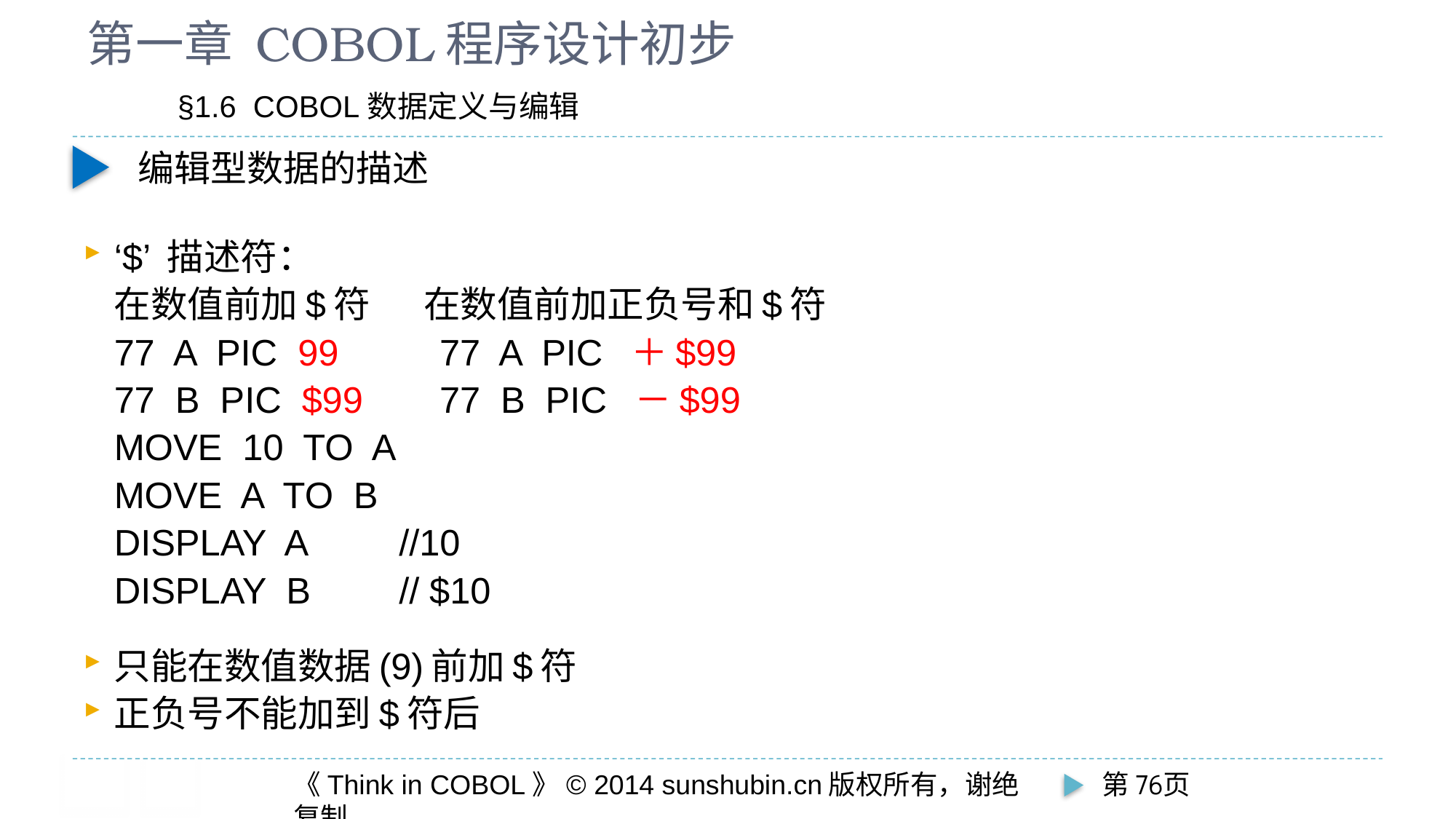

# 第一章 COBOL程序设计初步
 §1.6  COBOL数据定义与编辑
编辑型数据的描述

‘$’ 描述符：
	在数值前加$符		   在数值前加正负号和$符
	77  A  PIC  99		    77  A  PIC  ＋$99
	77  B  PIC  $99		    77  B  PIC  －$99
	MOVE  10  TO  A
	MOVE  A  TO  B
	DISPLAY  A	//10
	DISPLAY  B	// $10

只能在数值数据(9)前加$符
正负号不能加到$符后